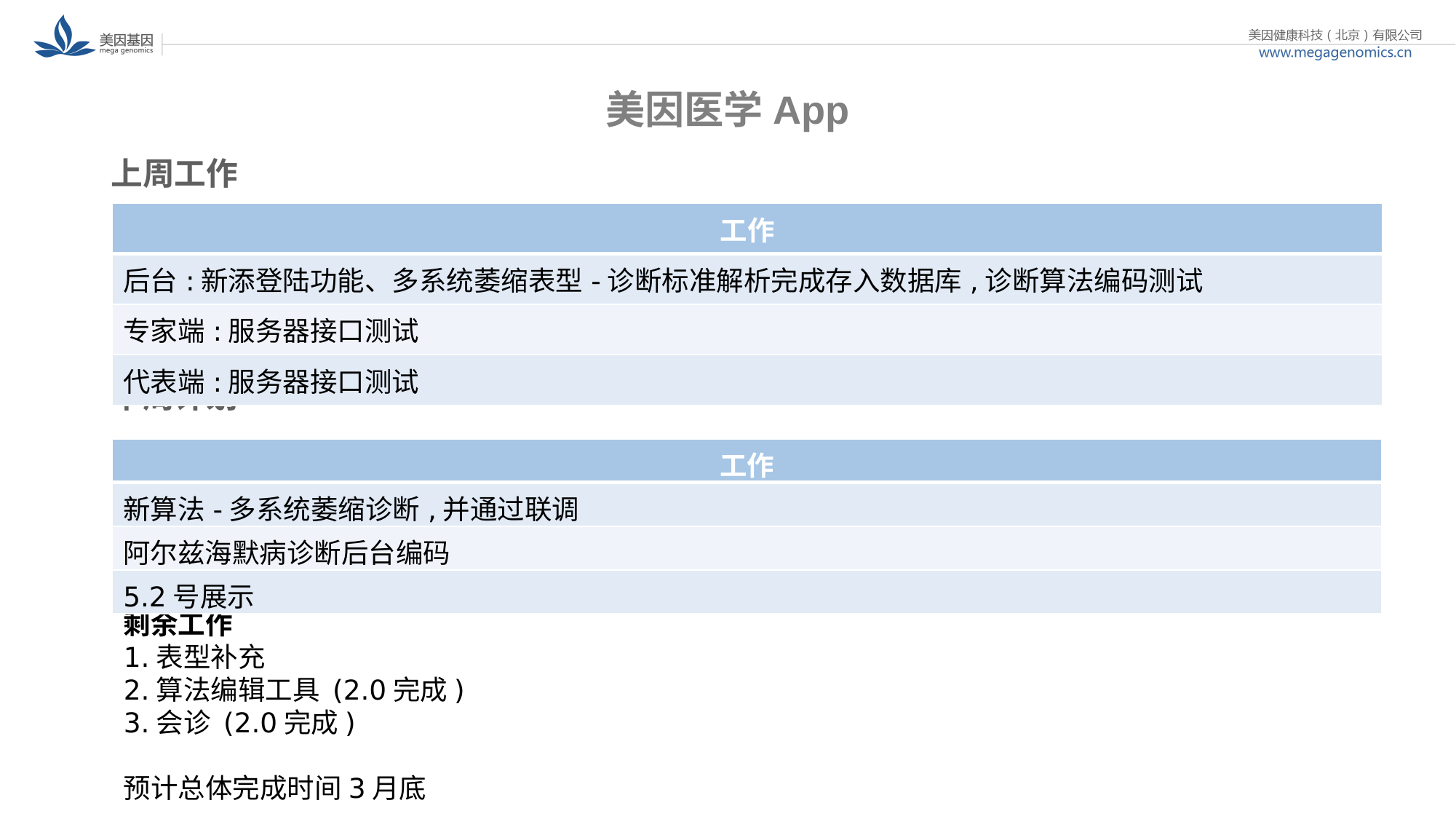

# 美因医学App
上周工作

本周计划

| 工作 |
| --- |
| 后台:新添登陆功能、多系统萎缩表型-诊断标准解析完成存入数据库,诊断算法编码测试 |
| 专家端:服务器接口测试 |
| 代表端:服务器接口测试 |
| 工作 |
| --- |
| 新算法-多系统萎缩诊断,并通过联调 |
| 阿尔兹海默病诊断后台编码 |
| 5.2号展示 |
剩余工作
1.表型补充
2.算法编辑工具 (2.0完成)
3.会诊 (2.0完成)

预计总体完成时间3月底